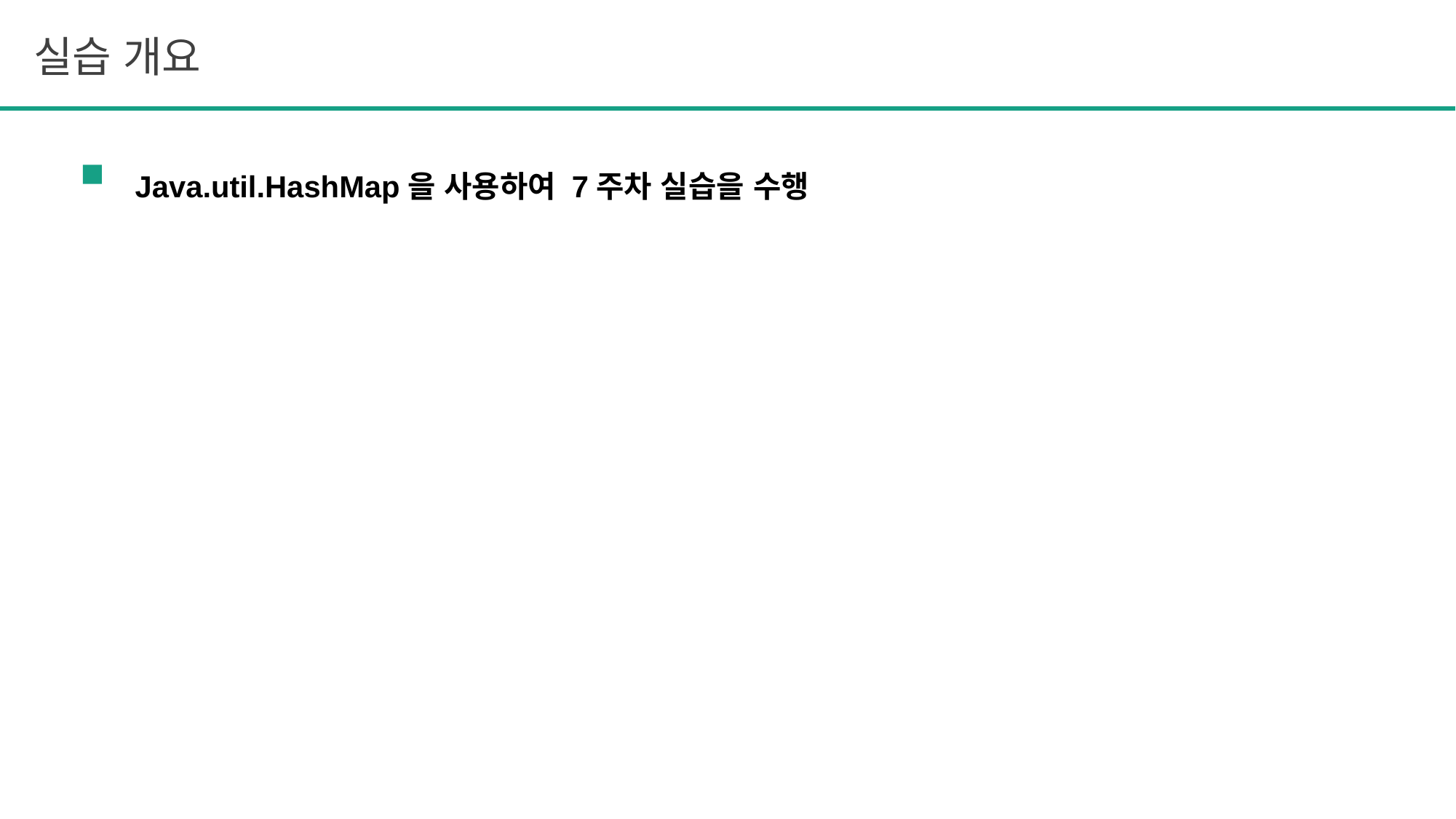

실습 개요
Java.util.HashMap을 사용하여 7주차 실습을 수행